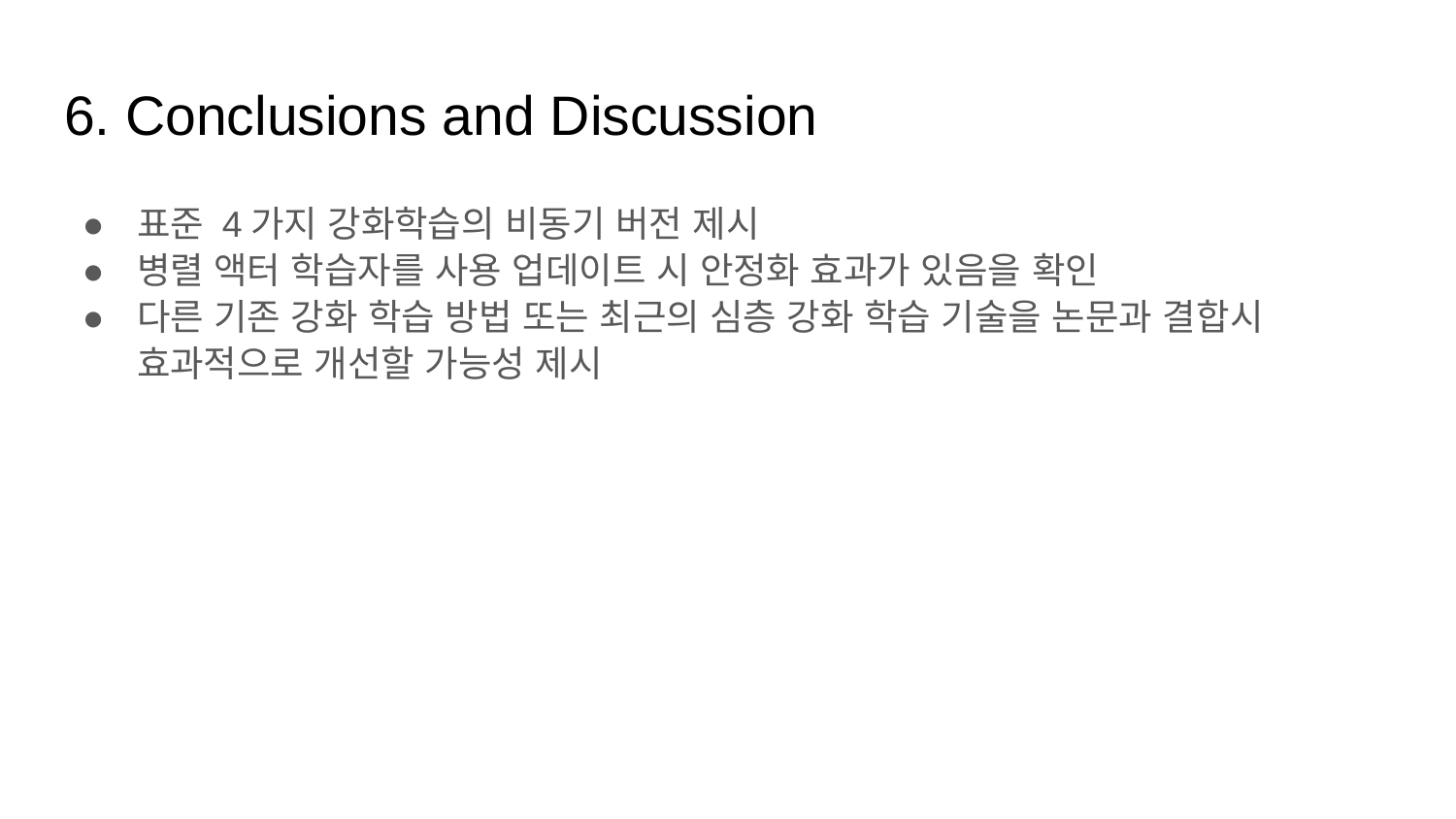

# 6. Conclusions and Discussion
표준 4가지 강화학습의 비동기 버전 제시
병렬 액터 학습자를 사용 업데이트 시 안정화 효과가 있음을 확인
다른 기존 강화 학습 방법 또는 최근의 심층 강화 학습 기술을 논문과 결합시 효과적으로 개선할 가능성 제시